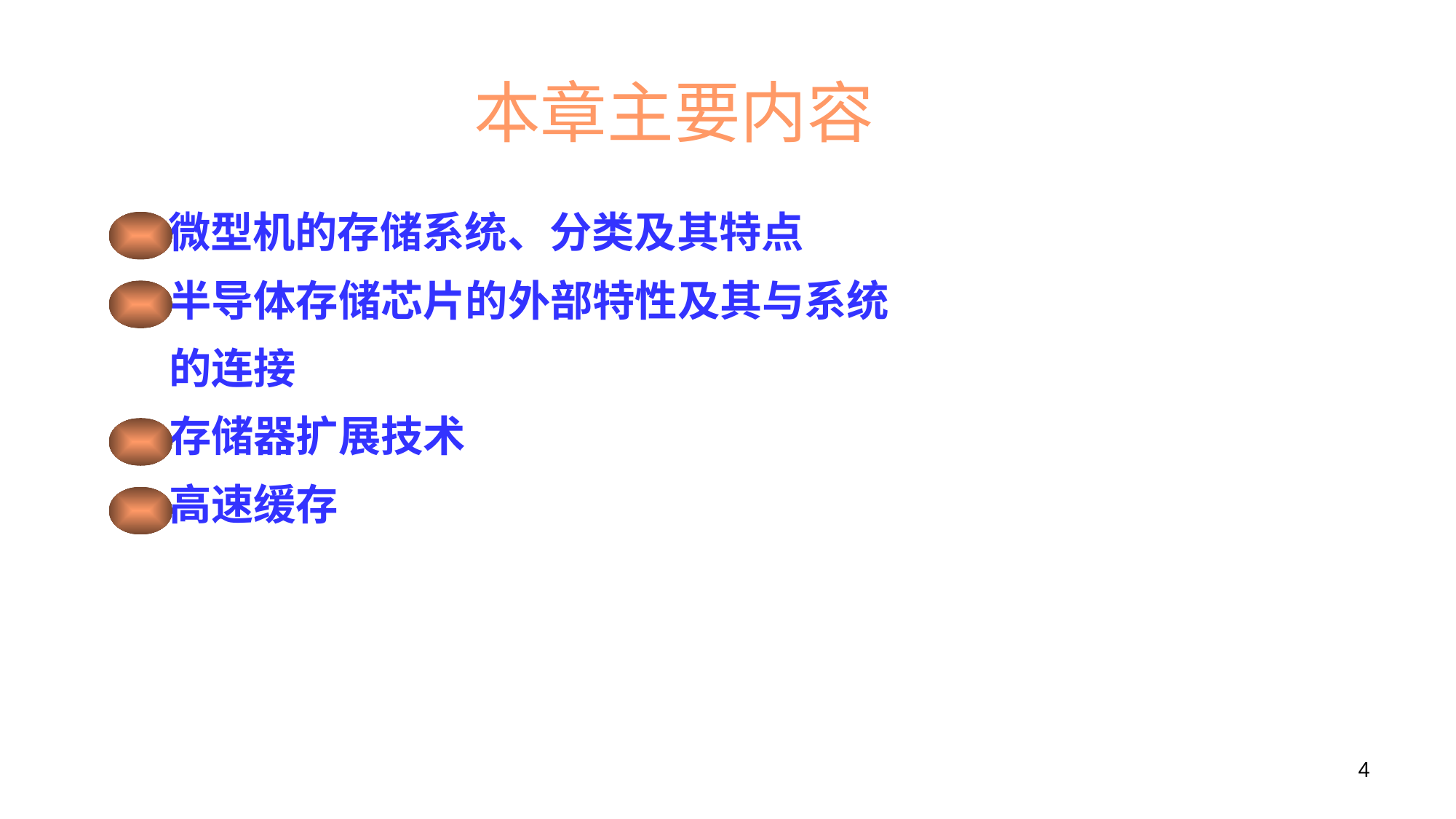

# 本章主要内容
    微型机的存储系统、分类及其特点
    半导体存储芯片的外部特性及其与系统
    的连接
    存储器扩展技术
    高速缓存

4